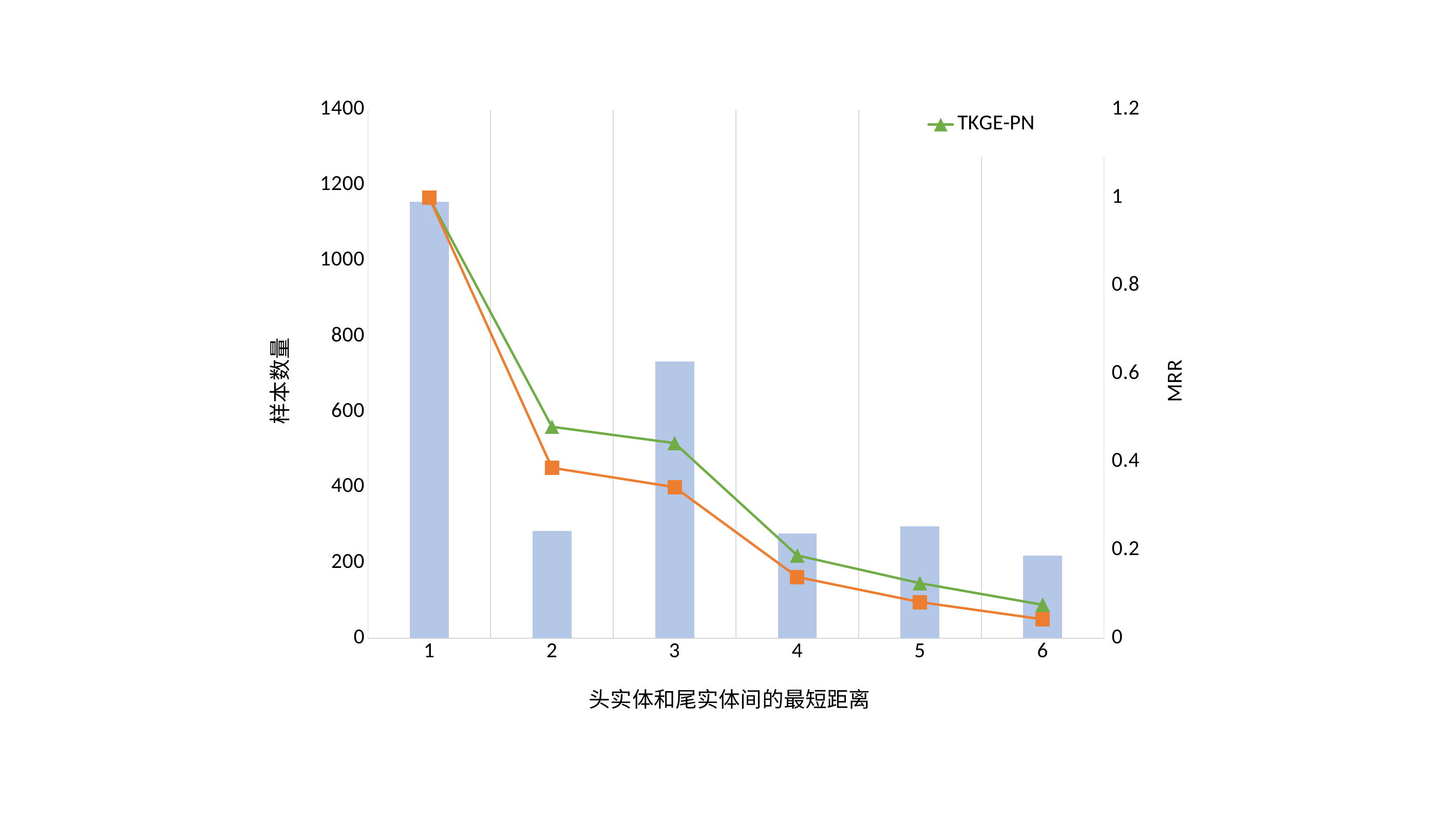

### Chart

| Category | 系列 1 | TKGE-PN | 消融Path-Transformer |
|---|---|---|---|
| 1 | 1156.0 | 1.0 | 1.0 |
| 2 | 284.0 | 0.48 | 0.387 |
| 3 | 732.0 | 0.443 | 0.343 |
| 4 | 277.0 | 0.188 | 0.139 |
| 5 | 296.0 | 0.125 | 0.082 |
| 6 | 218.0 | 0.076 | 0.043 |